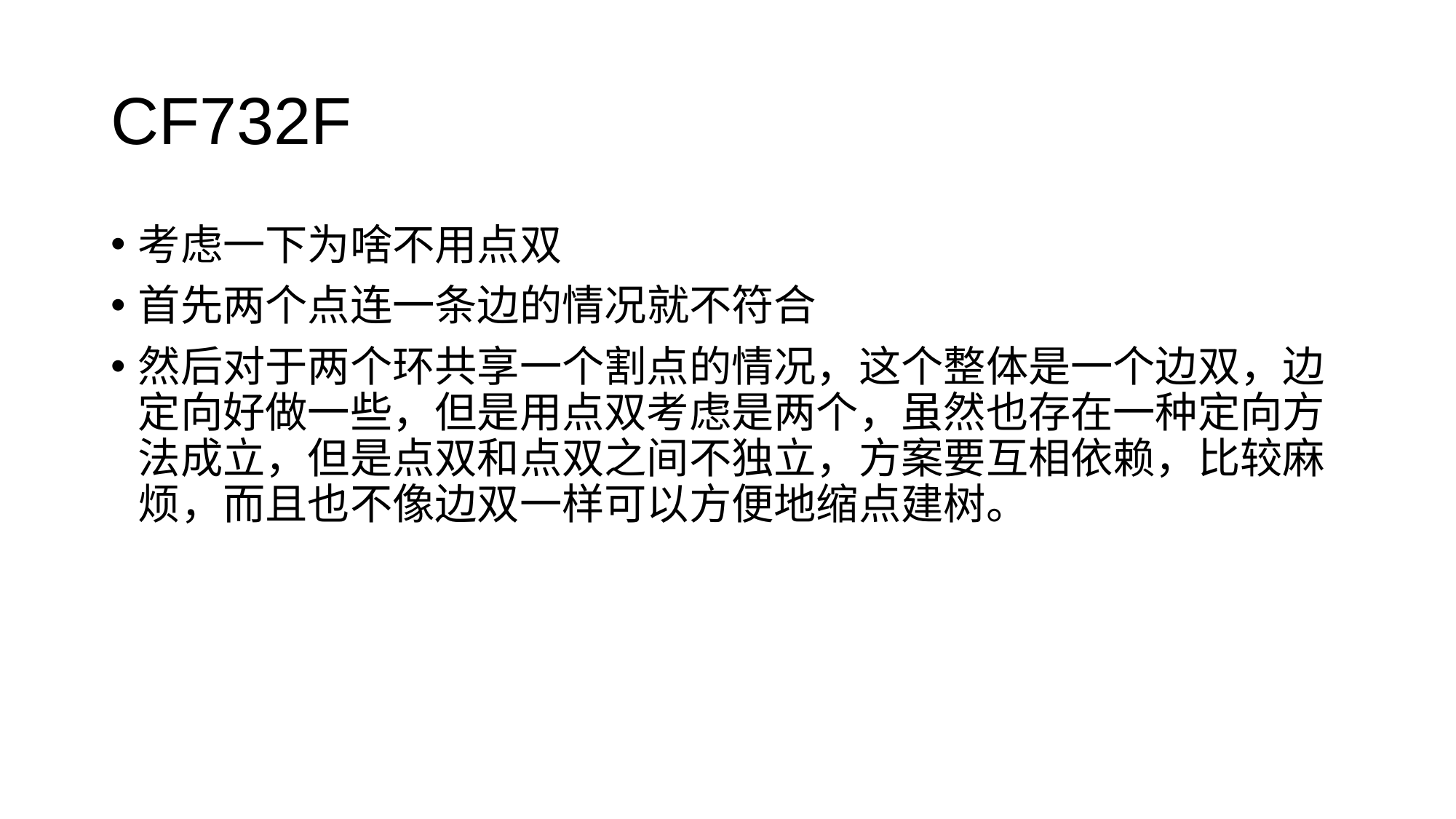

# CF732F
考虑一下为啥不用点双
首先两个点连一条边的情况就不符合
然后对于两个环共享一个割点的情况，这个整体是一个边双，边定向好做一些，但是用点双考虑是两个，虽然也存在一种定向方法成立，但是点双和点双之间不独立，方案要互相依赖，比较麻烦，而且也不像边双一样可以方便地缩点建树。